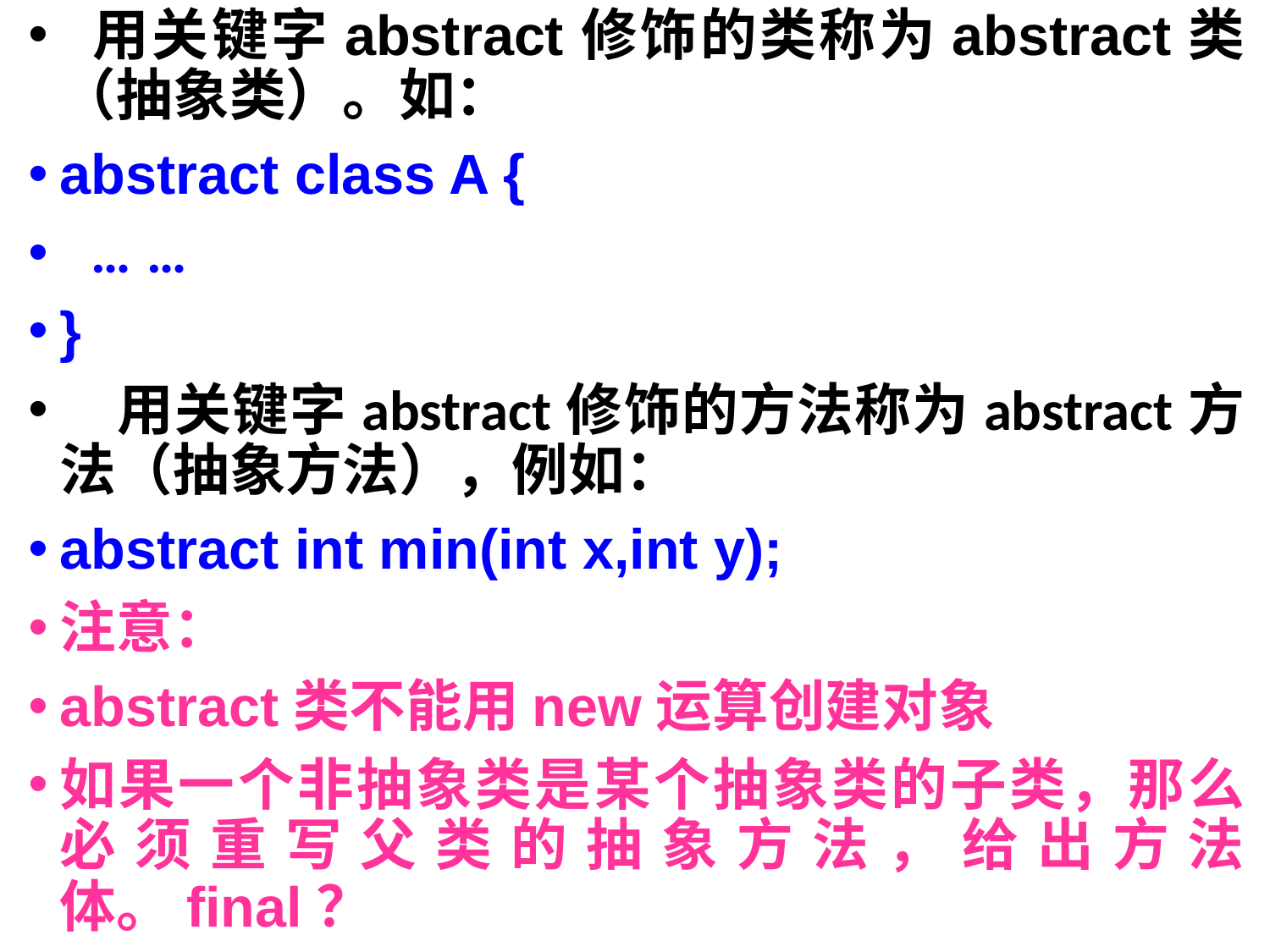

用关键字abstract修饰的类称为abstract类（抽象类）。如：
abstract class A {
  … …
}
   用关键字abstract修饰的方法称为abstract方法（抽象方法），例如：
abstract int min(int x,int y);
注意：
abstract类不能用new运算创建对象
如果一个非抽象类是某个抽象类的子类，那么必须重写父类的抽象方法，给出方法体。final？